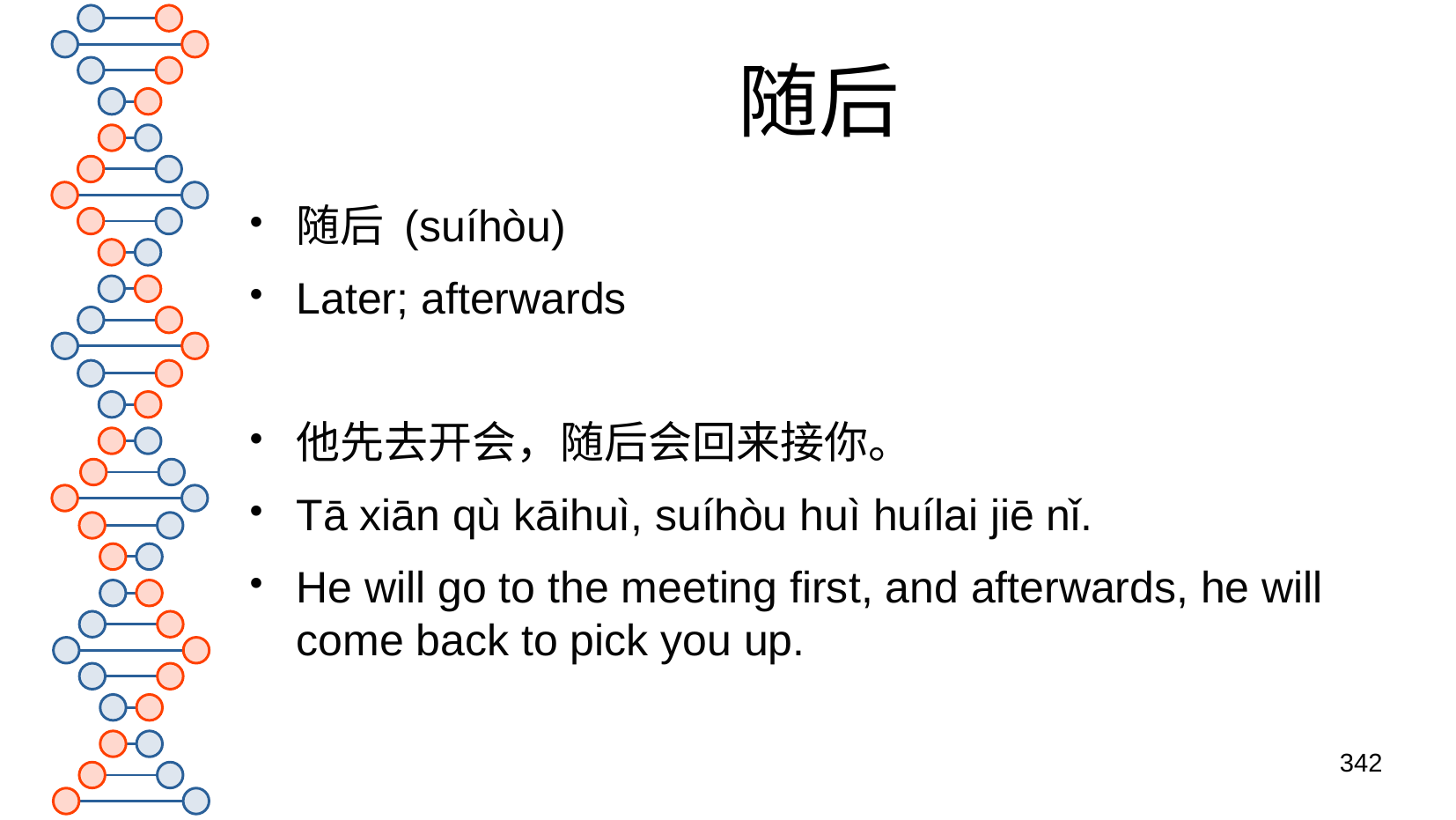

# 随后
随后 (suíhòu)
Later; afterwards

他先去开会，随后会回来接你。
Tā xiān qù kāihuì, suíhòu huì huílai jiē nǐ.
He will go to the meeting first, and afterwards, he will come back to pick you up.

342